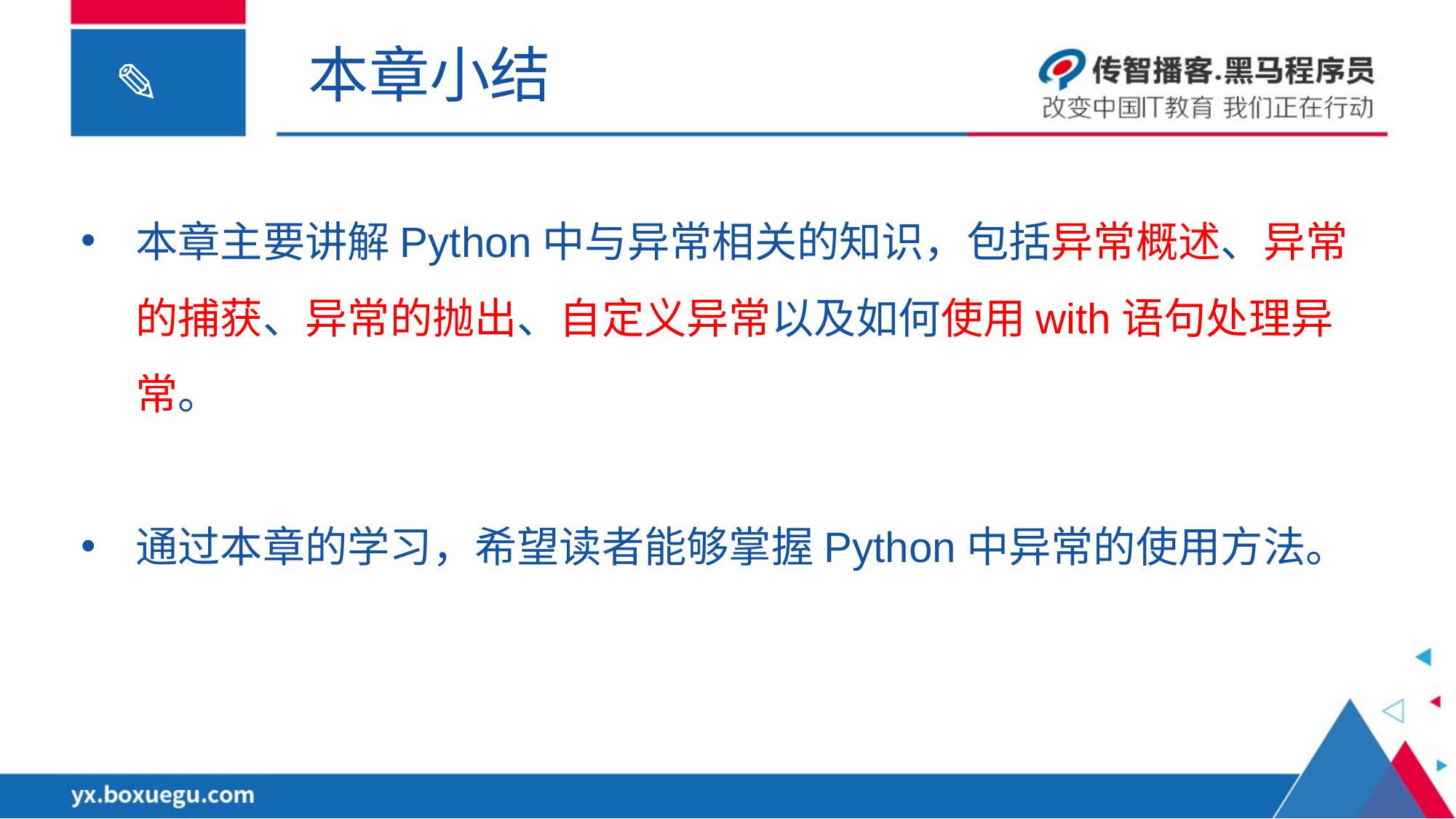

本章小结
本章主要讲解Python中与异常相关的知识，包括异常概述、异常的捕获、异常的抛出、自定义异常以及如何使用with语句处理异常。

通过本章的学习，希望读者能够掌握Python中异常的使用方法。